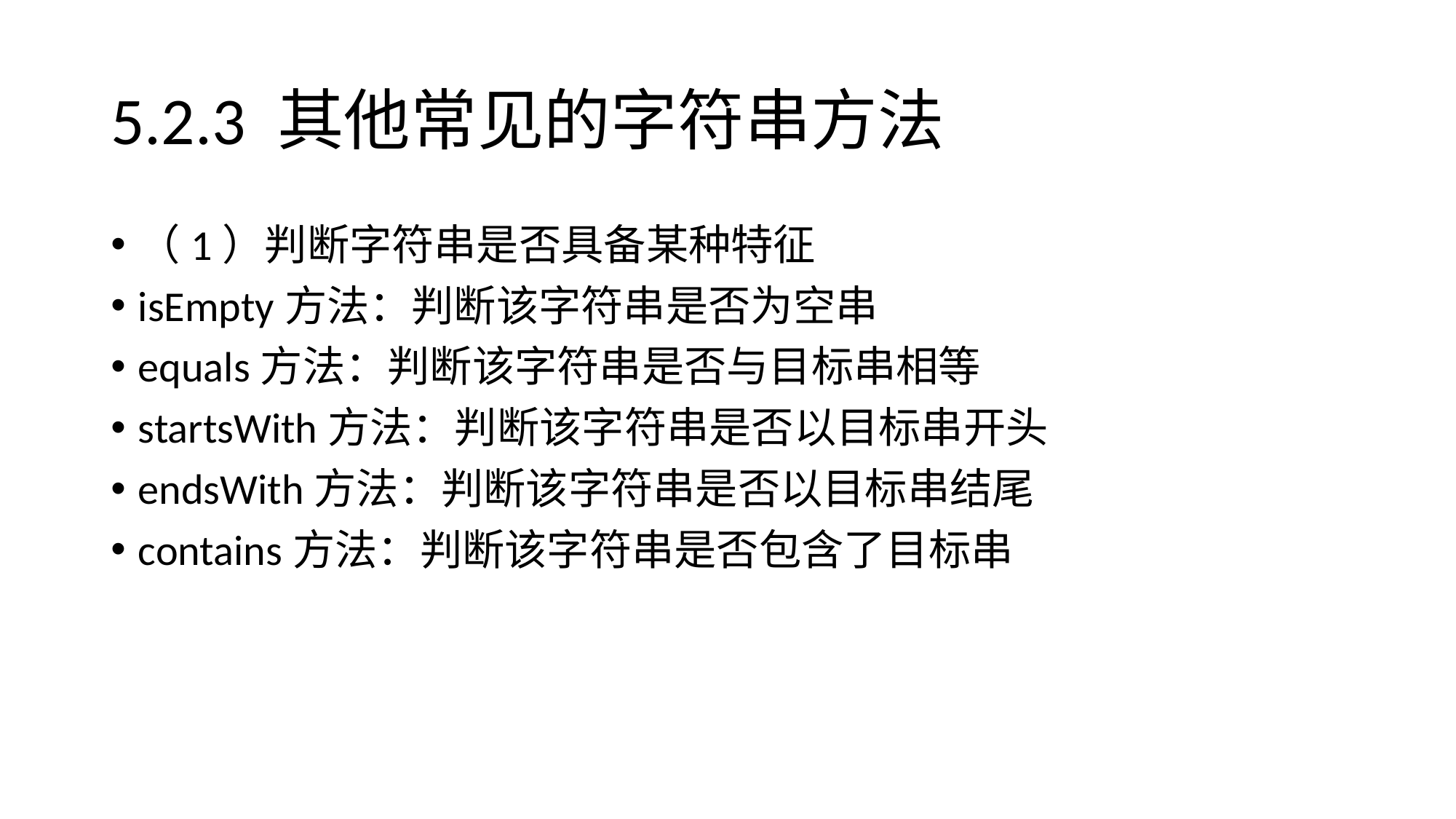

# 5.2.3 其他常见的字符串方法
（1）判断字符串是否具备某种特征
isEmpty方法：判断该字符串是否为空串
equals方法：判断该字符串是否与目标串相等
startsWith方法：判断该字符串是否以目标串开头
endsWith方法：判断该字符串是否以目标串结尾
contains方法：判断该字符串是否包含了目标串